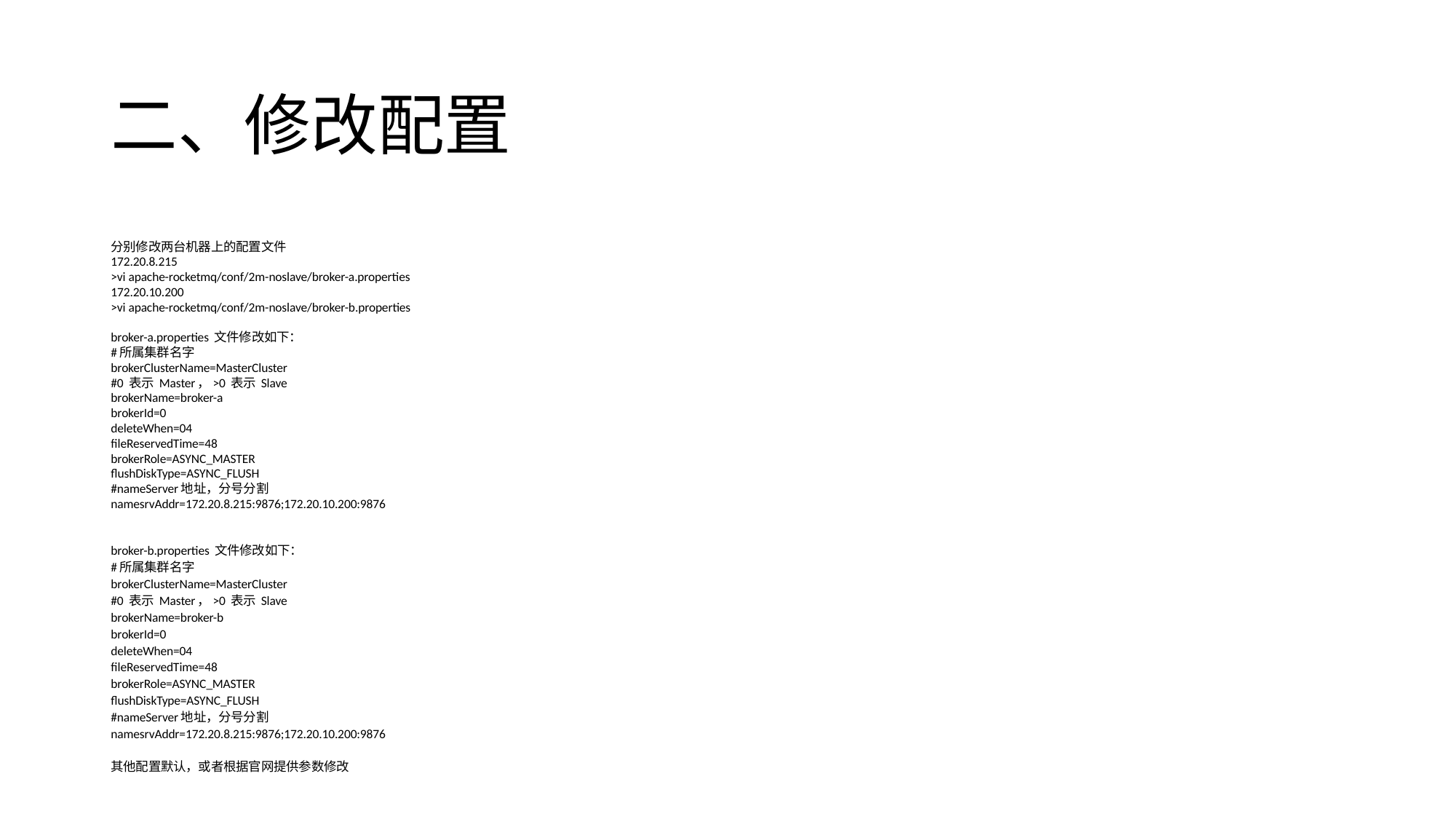

# 二、修改配置

分别修改两台机器上的配置文件
172.20.8.215
>vi apache-rocketmq/conf/2m-noslave/broker-a.properties
172.20.10.200
>vi apache-rocketmq/conf/2m-noslave/broker-b.properties

broker-a.properties 文件修改如下：
#所属集群名字
brokerClusterName=MasterCluster
#0 表示 Master，>0 表示 Slave
brokerName=broker-a
brokerId=0
deleteWhen=04
fileReservedTime=48
brokerRole=ASYNC_MASTER
flushDiskType=ASYNC_FLUSH
#nameServer地址，分号分割
namesrvAddr=172.20.8.215:9876;172.20.10.200:9876

broker-b.properties 文件修改如下：
#所属集群名字
brokerClusterName=MasterCluster
#0 表示 Master，>0 表示 Slave
brokerName=broker-b
brokerId=0
deleteWhen=04
fileReservedTime=48
brokerRole=ASYNC_MASTER
flushDiskType=ASYNC_FLUSH
#nameServer地址，分号分割
namesrvAddr=172.20.8.215:9876;172.20.10.200:9876

其他配置默认，或者根据官网提供参数修改